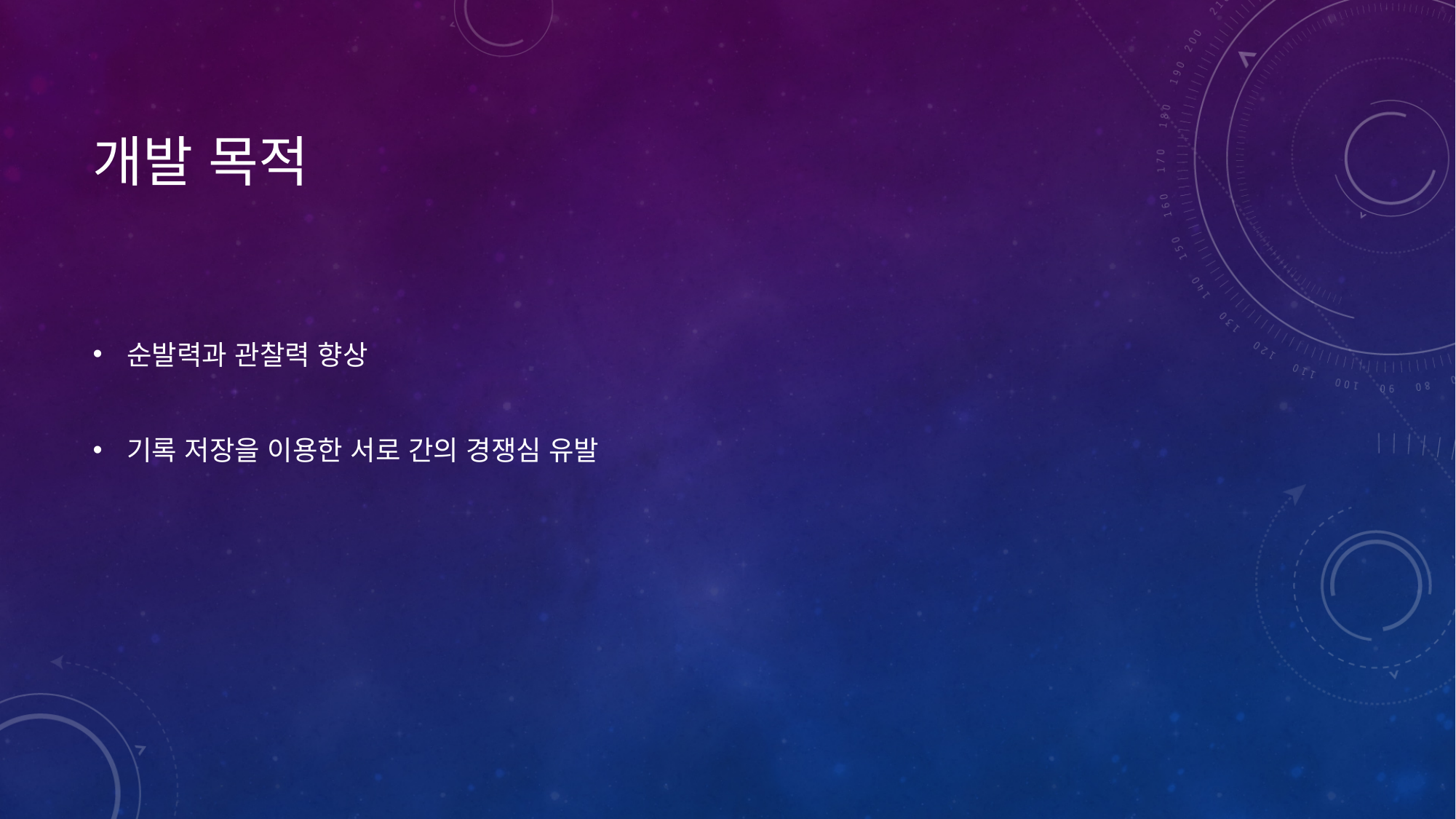

# 개발 목적
순발력과 관찰력 향상

기록 저장을 이용한 서로 간의 경쟁심 유발